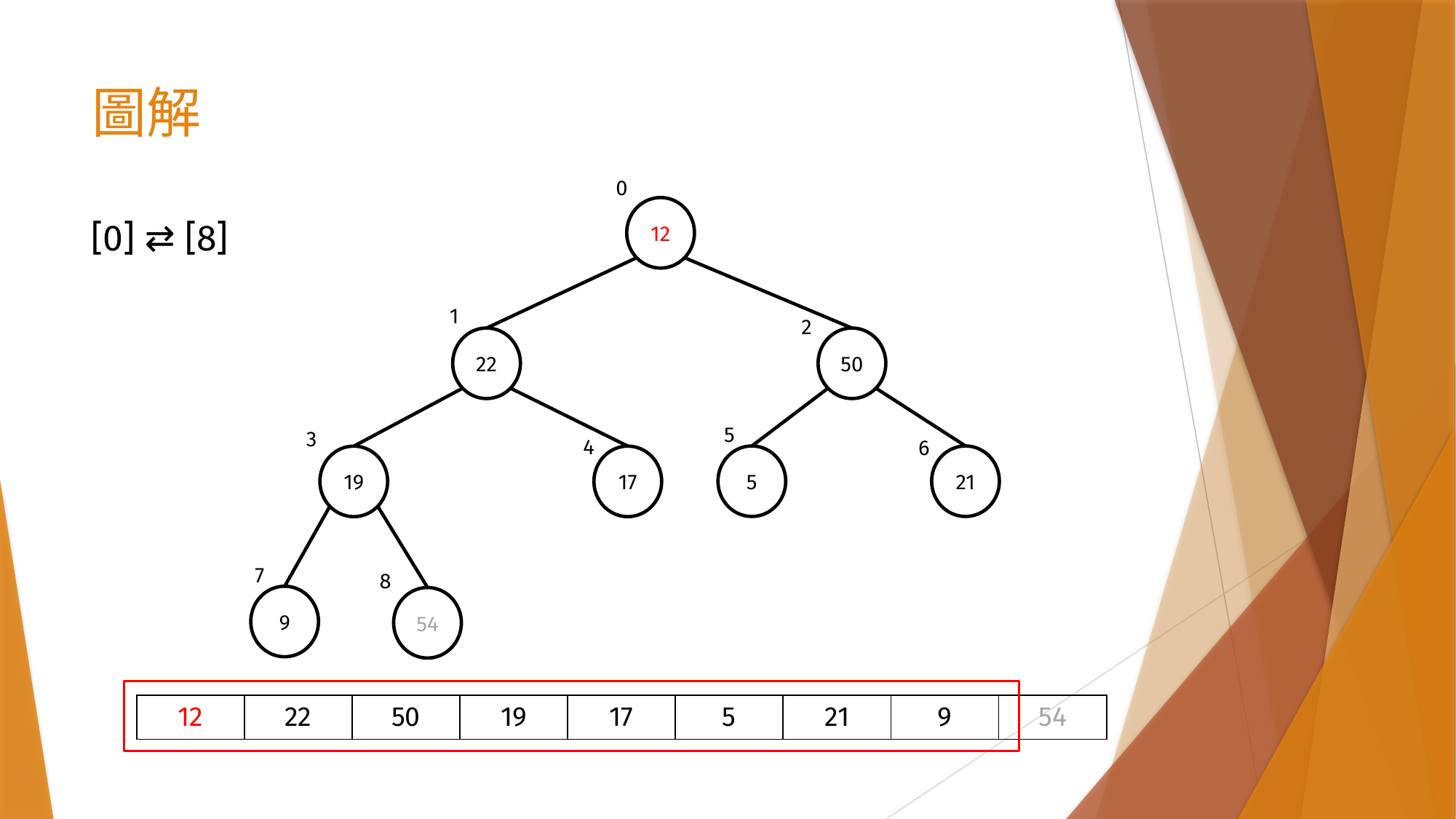

# 圖解
0
12
1
2
22
50
5
3
4
6
5
21
19
17
7
8
9
54
[0] ⇄ [8]

| 12 | 22 | 50 | 19 | 17 | 5 | 21 | 9 | 54 |
| --- | --- | --- | --- | --- | --- | --- | --- | --- |